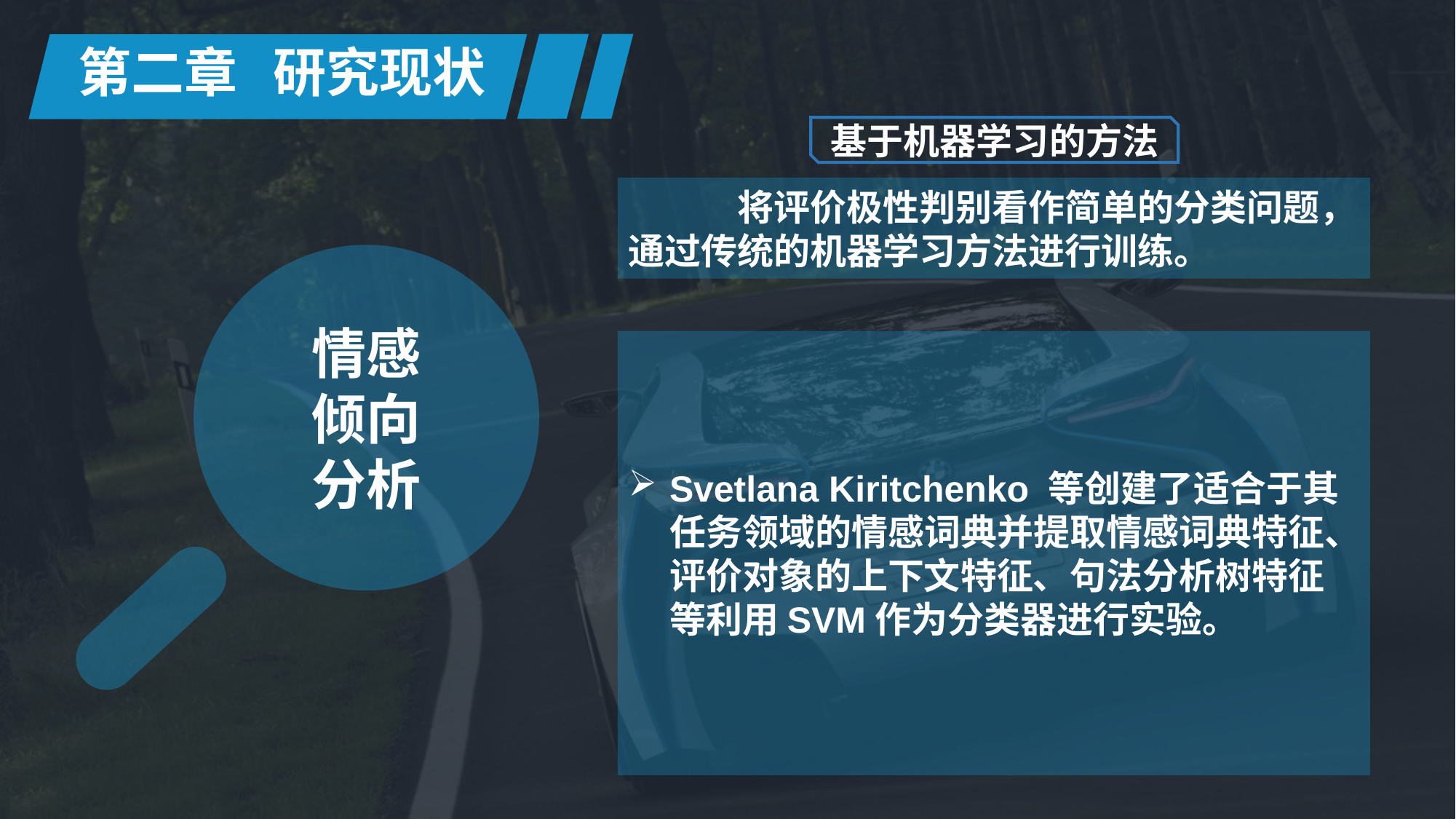

第二章   研究现状

基于机器学习的方法
	将评价极性判别看作简单的分类问题，通过传统的机器学习方法进行训练。
情感
倾向
分析

Svetlana Kiritchenko 等创建了适合于其任务领域的情感词典并提取情感词典特征、评价对象的上下文特征、句法分析树特征等利用SVM作为分类器进行实验。